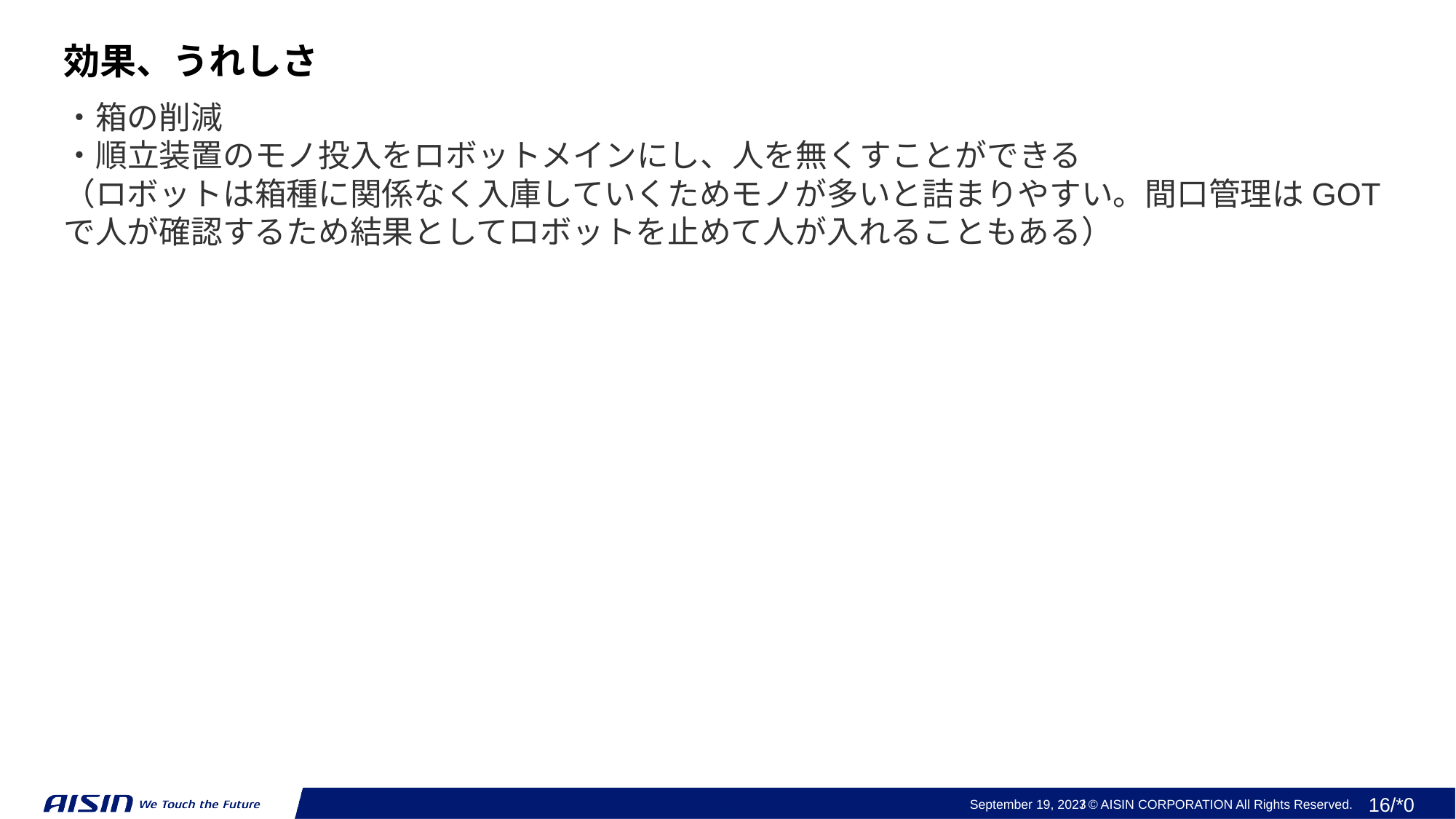

効果、うれしさ
・箱の削減
・順立装置のモノ投入をロボットメインにし、人を無くすことができる
（ロボットは箱種に関係なく入庫していくためモノが多いと詰まりやすい。間口管理はGOTで人が確認するため結果としてロボットを止めて人が入れることもある）

September 19, 2023